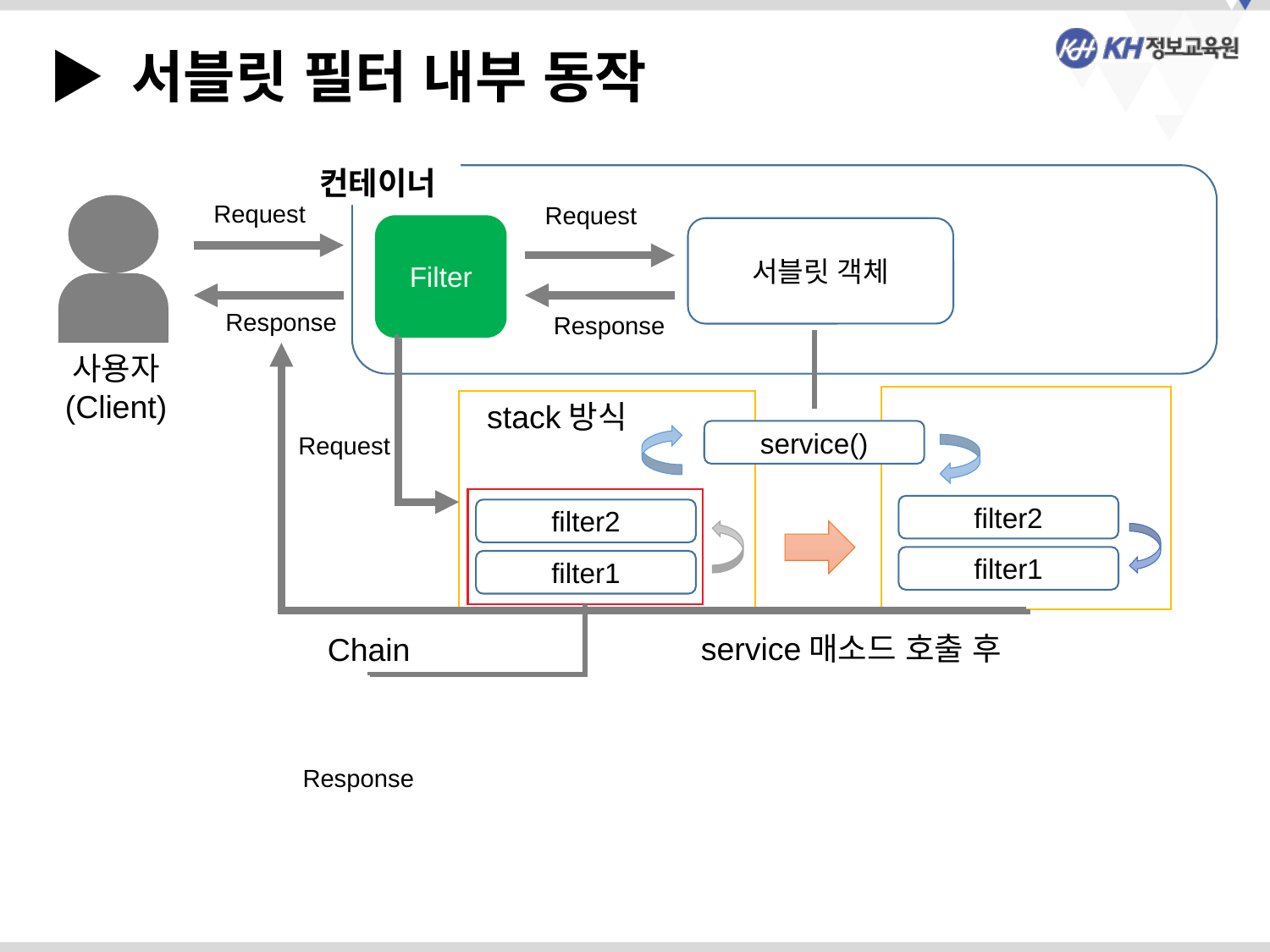

▶ 서블릿 필터 내부 동작
컨테이너

Request
Request

Filter
서블릿 객체
Response
Response
사용자
(Client)

stack방식
service()
Request

filter2
filter2

filter1
filter1
service매소드 호출 후
Chain
Response